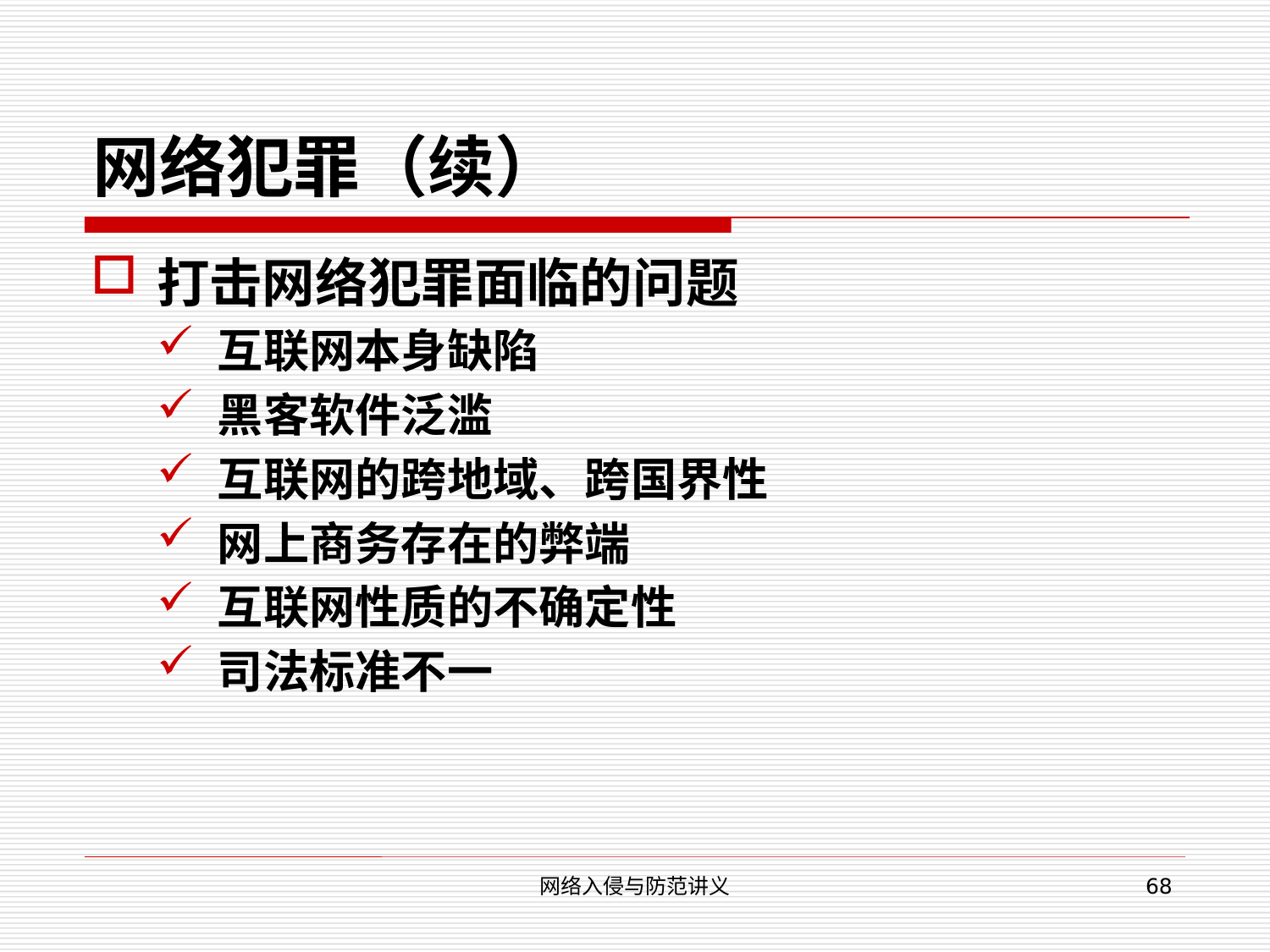

网络犯罪（续）
打击网络犯罪面临的问题
互联网本身缺陷
黑客软件泛滥
互联网的跨地域、跨国界性
网上商务存在的弊端
互联网性质的不确定性
司法标准不一

网络入侵与防范讲义
68